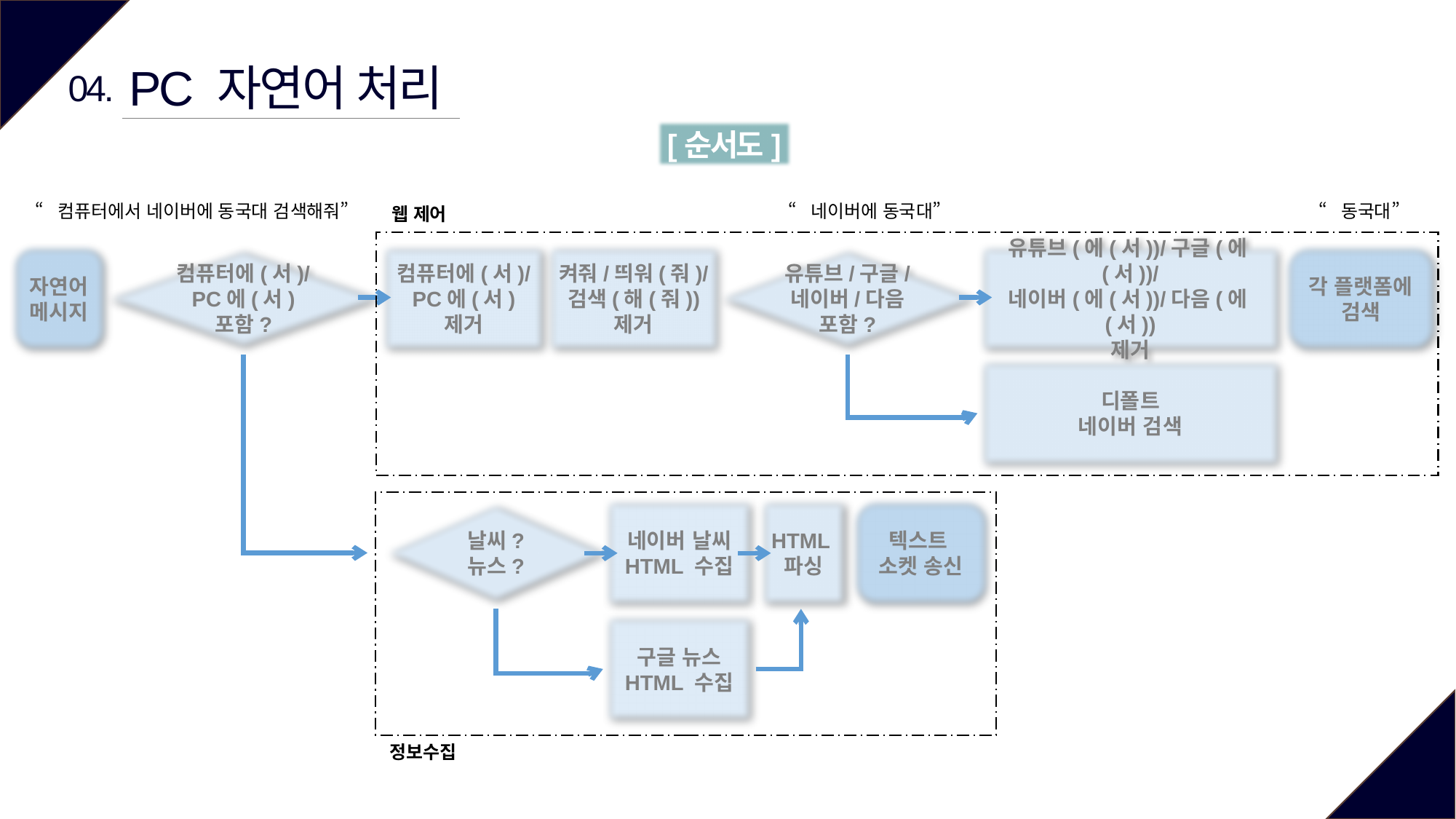

PC 자연어 처리
04.
[순서도]
“컴퓨터에서 네이버에 동국대 검색해줘”
“네이버에 동국대”
“동국대”
웹 제어

자연어
메시지
컴퓨터에(서)/
PC에(서) 포함?
컴퓨터에(서)/
PC에(서) 제거
켜줘/띄워(줘)/
검색(해(줘))
제거
유튜브/구글/
네이버/다음
포함?
유튜브(에(서))/구글(에(서))/
네이버(에(서))/다음(에(서))
제거
각 플랫폼에
검색
디폴트
네이버 검색

날씨?
뉴스?
네이버 날씨
HTML 수집
HTML
파싱
텍스트
소켓 송신
구글 뉴스
HTML 수집
정보수집